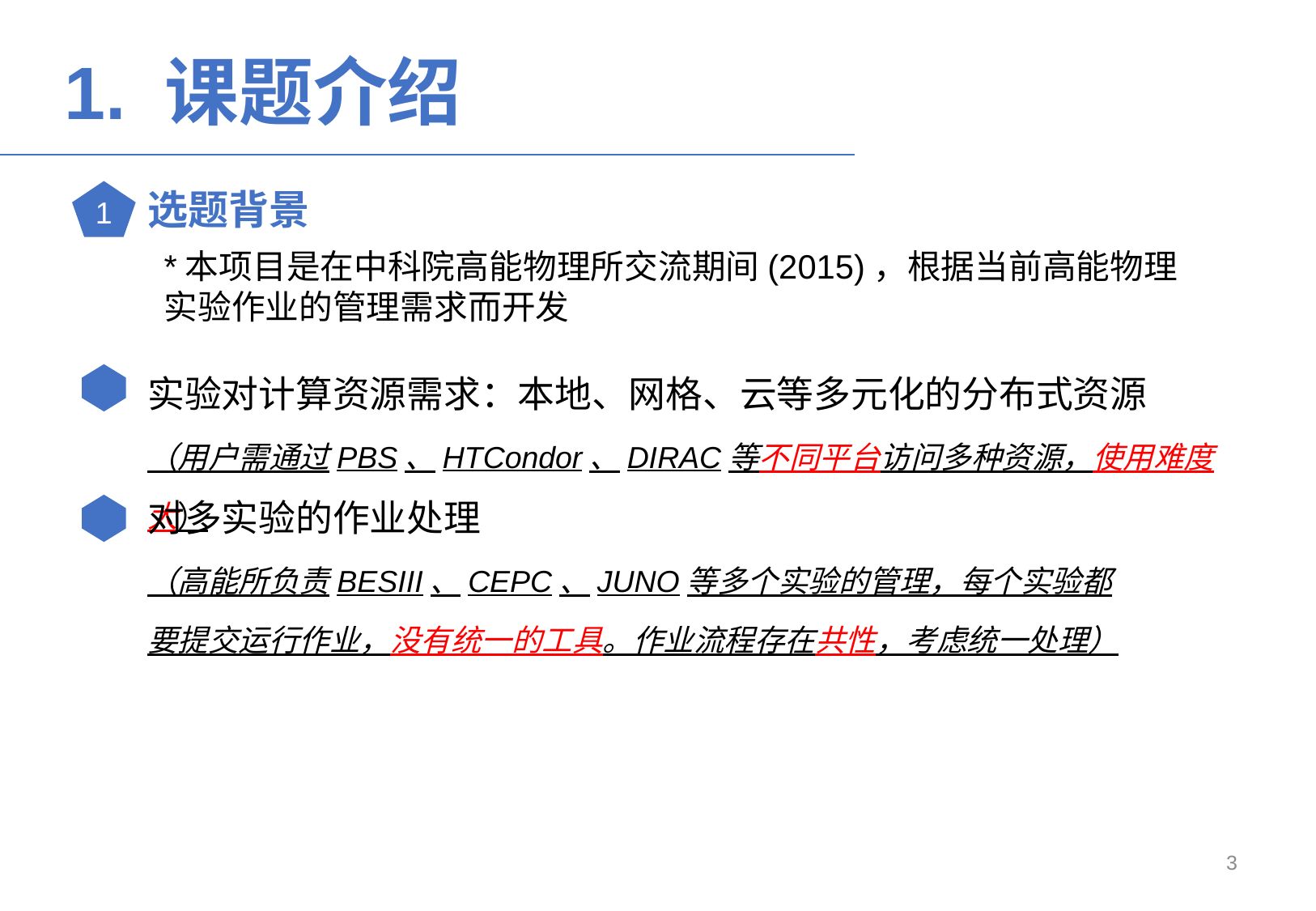

1. 课题介绍
选题背景

1
*本项目是在中科院高能物理所交流期间(2015)，根据当前高能物理实验作业的管理需求而开发
实验对计算资源需求：本地、网格、云等多元化的分布式资源
（用户需通过PBS、HTCondor、DIRAC等不同平台访问多种资源，使用难度大）

对多实验的作业处理
（高能所负责BESIII、CEPC、JUNO等多个实验的管理，每个实验都要提交运行作业，没有统一的工具。作业流程存在共性，考虑统一处理）

3